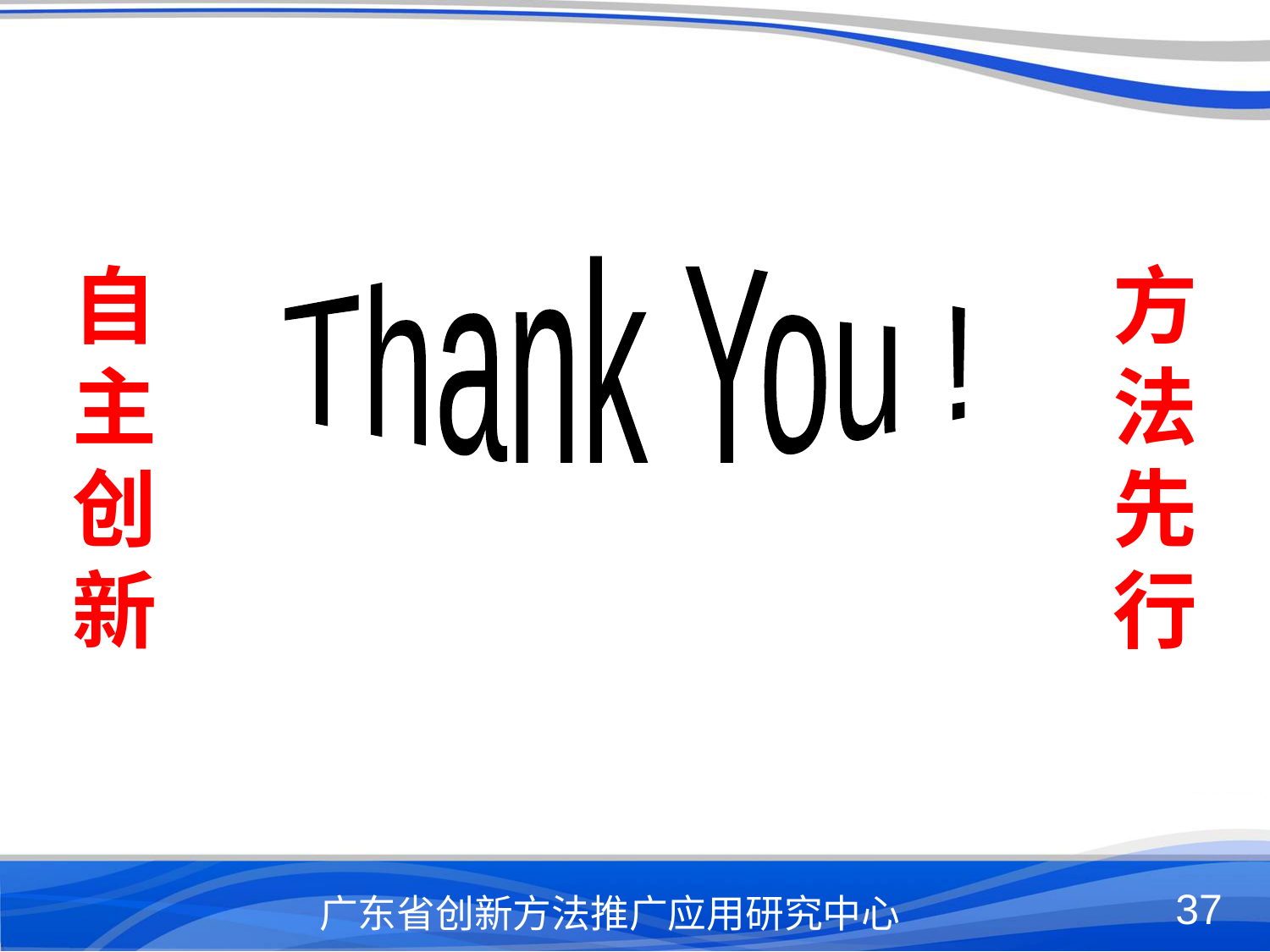

自主创新
方法先行
Thank You !
广东省创新方法推广应用研究中心
37